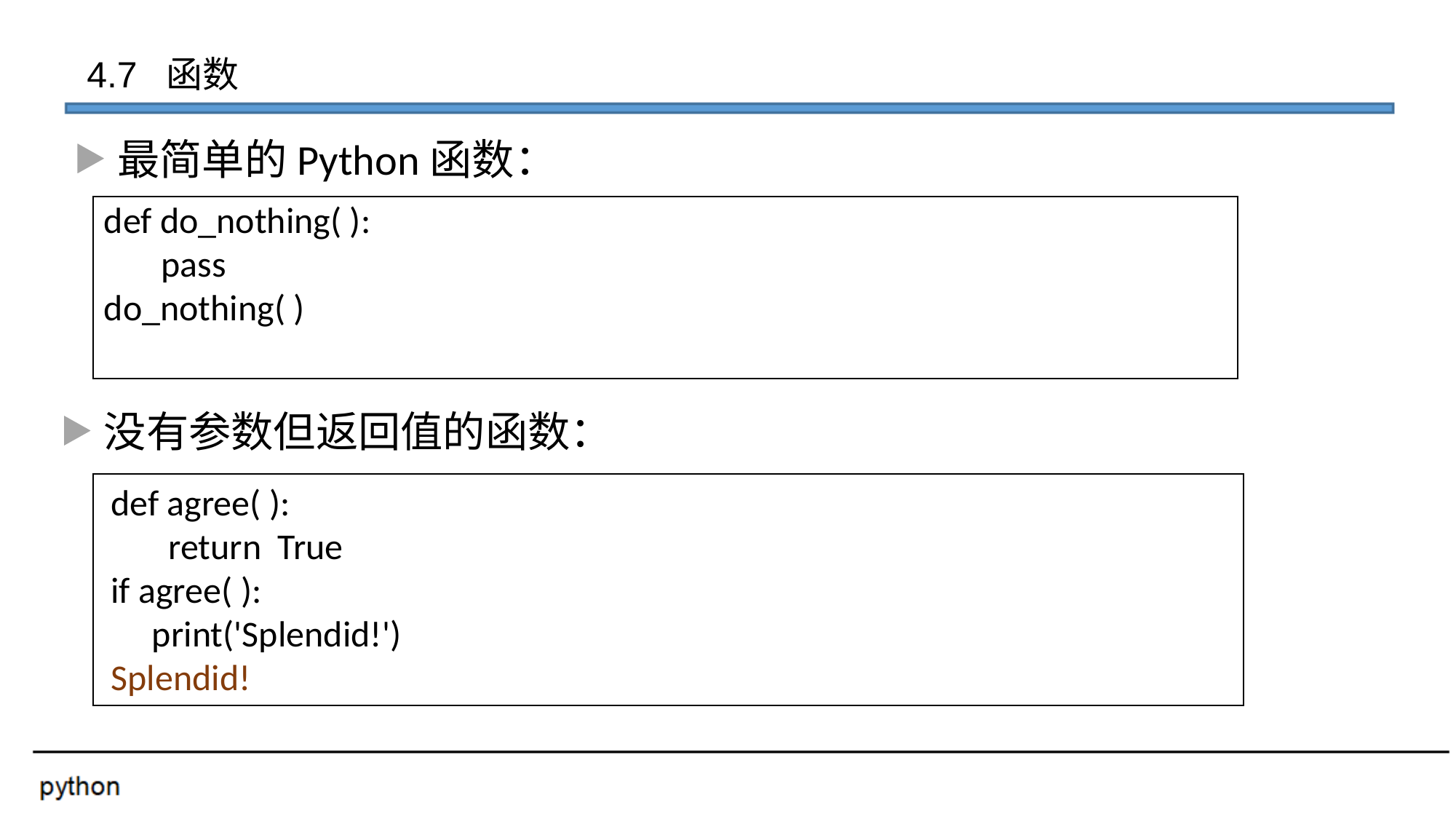

4.7  函数
最简单的Python函数：

def do_nothing( ):
       pass
do_nothing( )

没有参数但返回值的函数：

def agree( ):
       return  True
if agree( ):
     print('Splendid!')
Splendid!
35